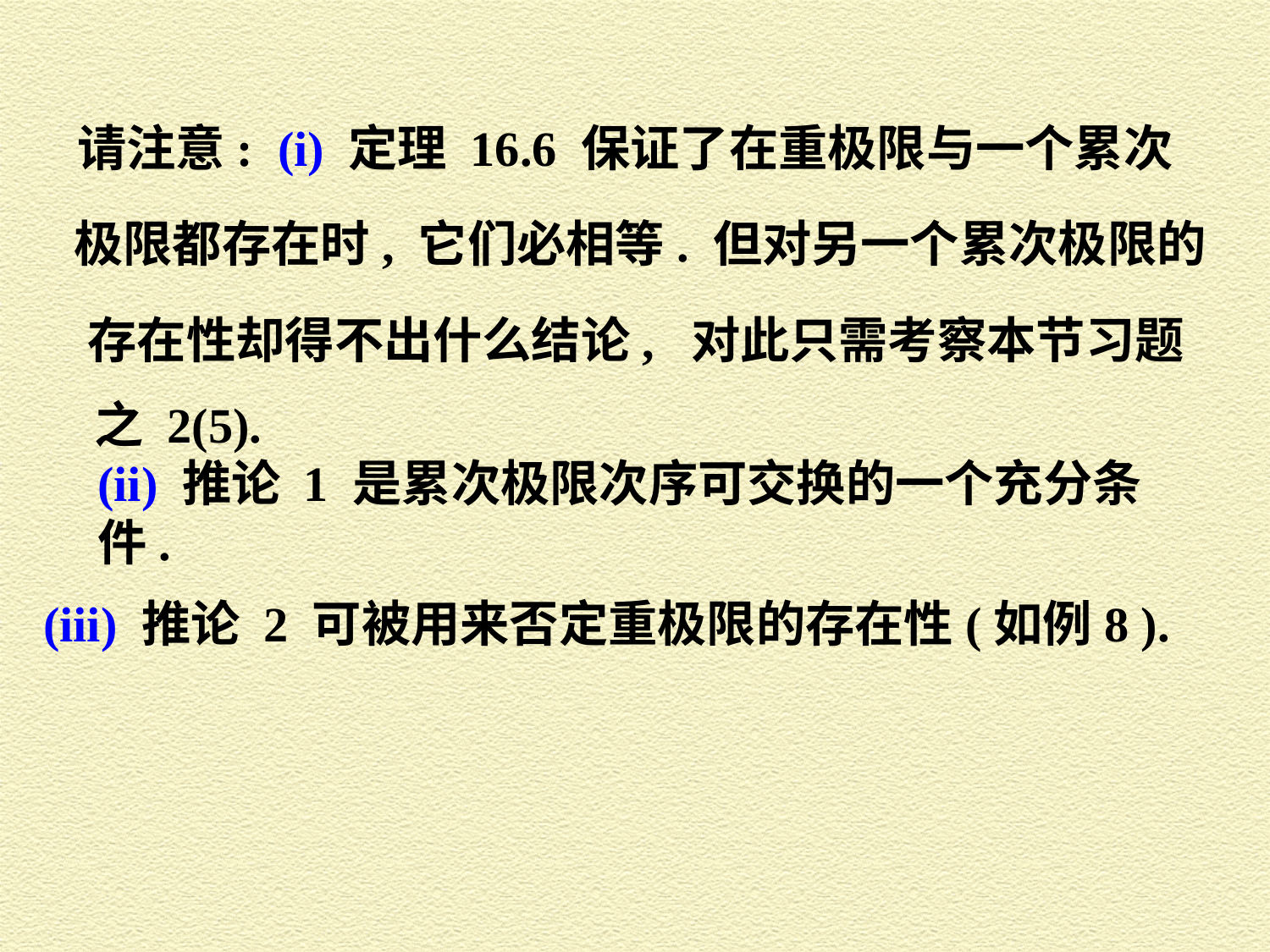

请注意:  (i) 定理 16.6 保证了在重极限与一个累次
极限都存在时, 它们必相等. 但对另一个累次极限的
存在性却得不出什么结论,  对此只需考察本节习题
之 2(5).
(ii) 推论 1 是累次极限次序可交换的一个充分条件.
(iii) 推论 2 可被用来否定重极限的存在性(如例8 ).